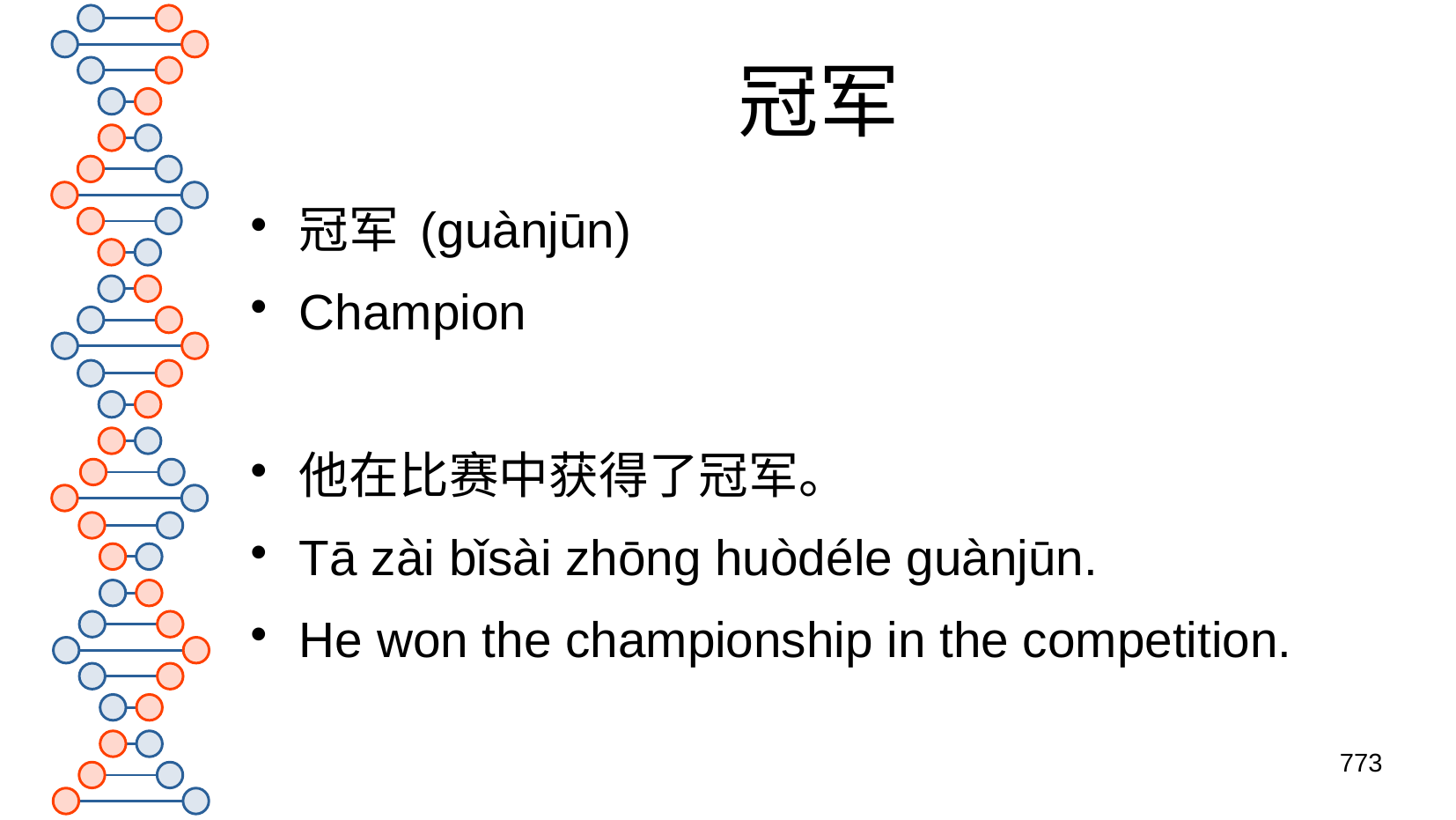

# 冠军
冠军 (guànjūn)
Champion

他在比赛中获得了冠军。
Tā zài bǐsài zhōng huòdéle guànjūn.
He won the championship in the competition.

773